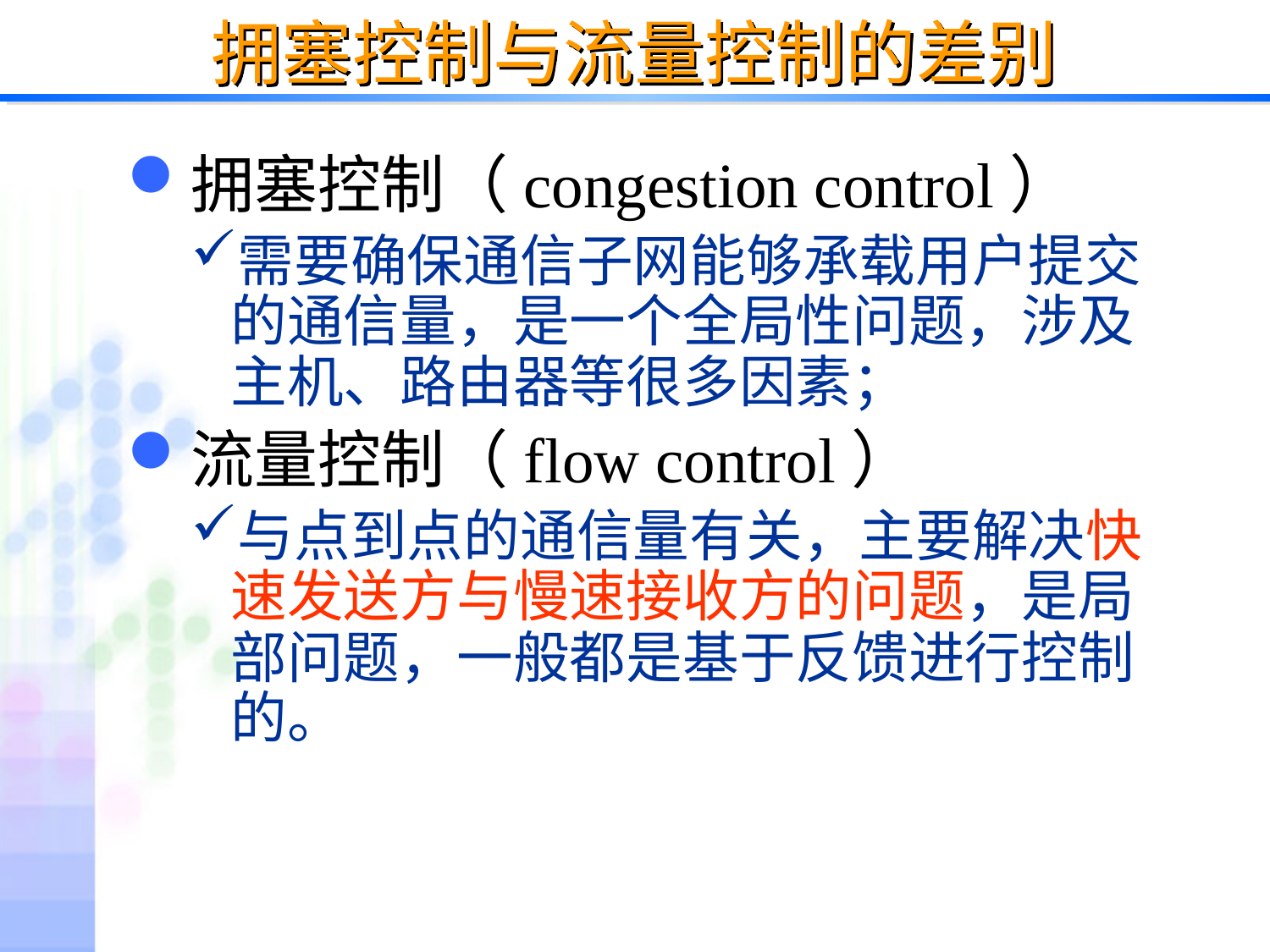

# 拥塞控制与流量控制的差别
拥塞控制（congestion control）
需要确保通信子网能够承载用户提交的通信量，是一个全局性问题，涉及主机、路由器等很多因素；
流量控制（flow control）
与点到点的通信量有关，主要解决快速发送方与慢速接收方的问题，是局部问题，一般都是基于反馈进行控制的。